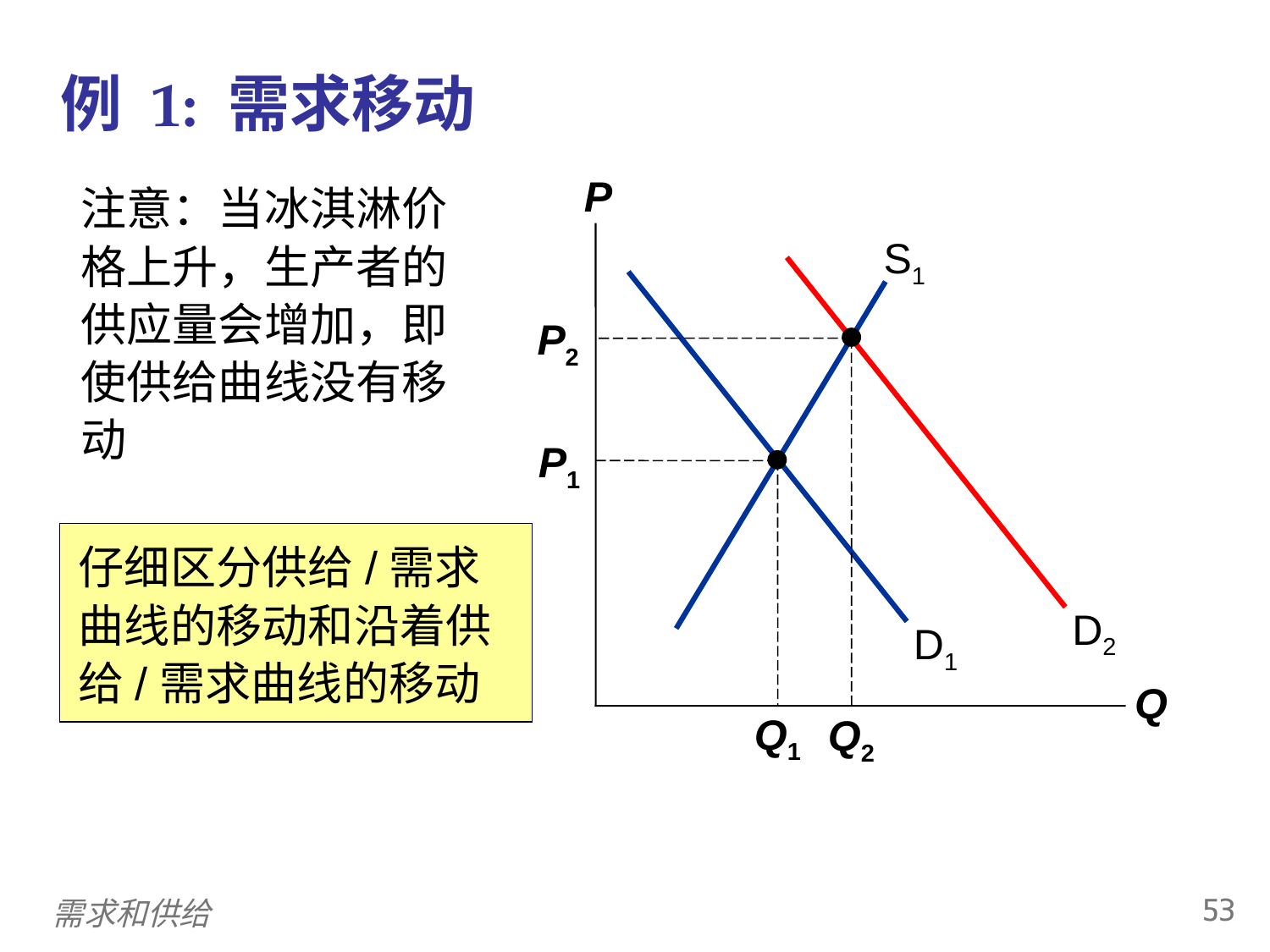

例 1: 需求移动
P

Q
注意：当冰淇淋价格上升，生产者的供应量会增加，即使供给曲线没有移动
S1

D2

D1
P2

P1

Q1
仔细区分供给/需求曲线的移动和沿着供给/需求曲线的移动
Q2
53
需求和供给